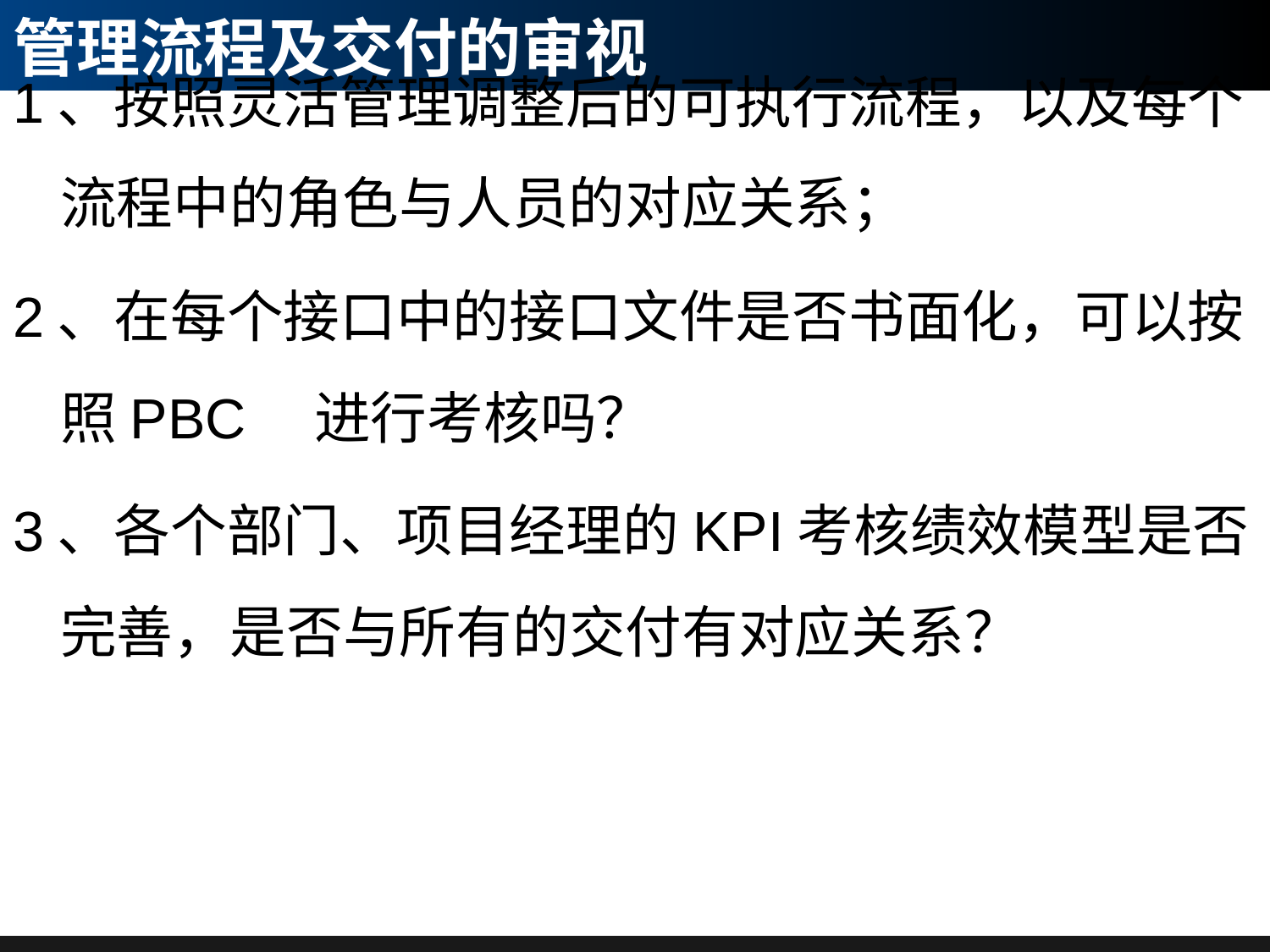

# 管理流程及交付的审视
1、按照灵活管理调整后的可执行流程，以及每个流程中的角色与人员的对应关系；
2、在每个接口中的接口文件是否书面化，可以按照PBC	进行考核吗？
3、各个部门、项目经理的KPI考核绩效模型是否完善，是否与所有的交付有对应关系？